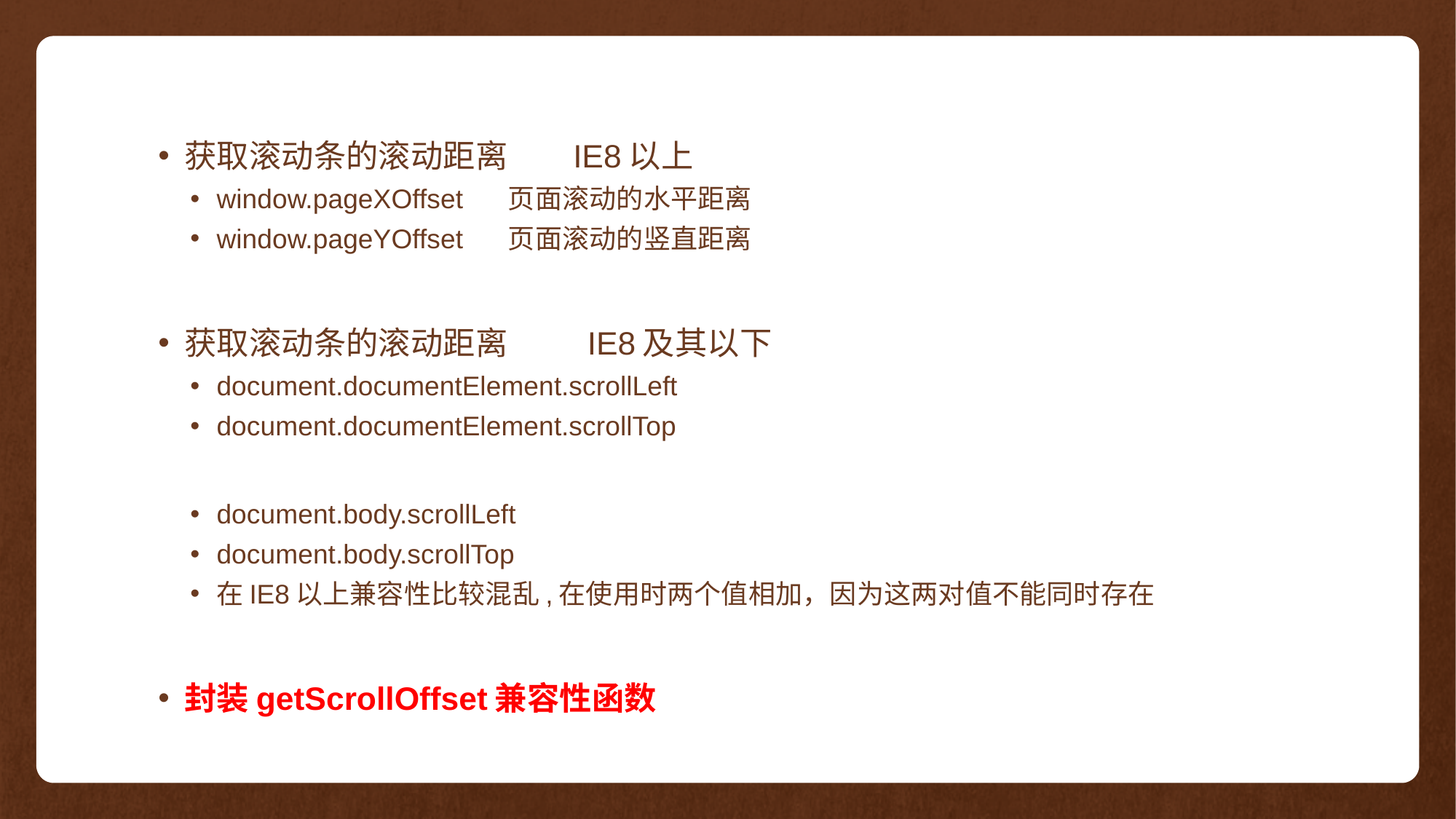

获取滚动条的滚动距离	IE8以上
window.pageXOffset		页面滚动的水平距离
window.pageYOffset		页面滚动的竖直距离

获取滚动条的滚动距离	 IE8及其以下
document.documentElement.scrollLeft
document.documentElement.scrollTop

document.body.scrollLeft
document.body.scrollTop
在IE8以上兼容性比较混乱,在使用时两个值相加，因为这两对值不能同时存在

封装getScrollOffset兼容性函数